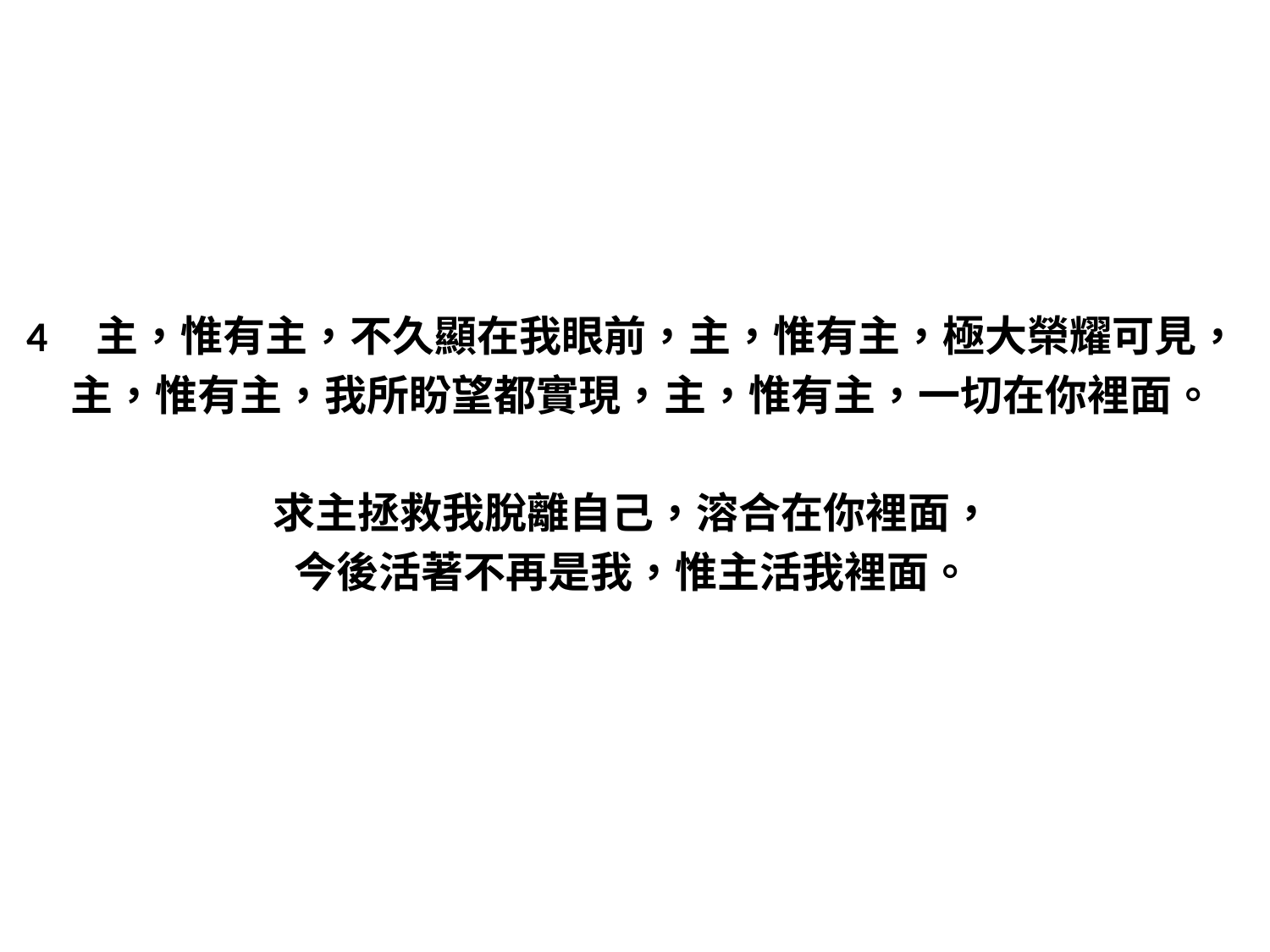

#
4    主，惟有主，不久顯在我眼前，主，惟有主，極大榮耀可見，
 主，惟有主，我所盼望都實現，主，惟有主，一切在你裡面。

求主拯救我脫離自己，溶合在你裡面，
今後活著不再是我，惟主活我裡面。